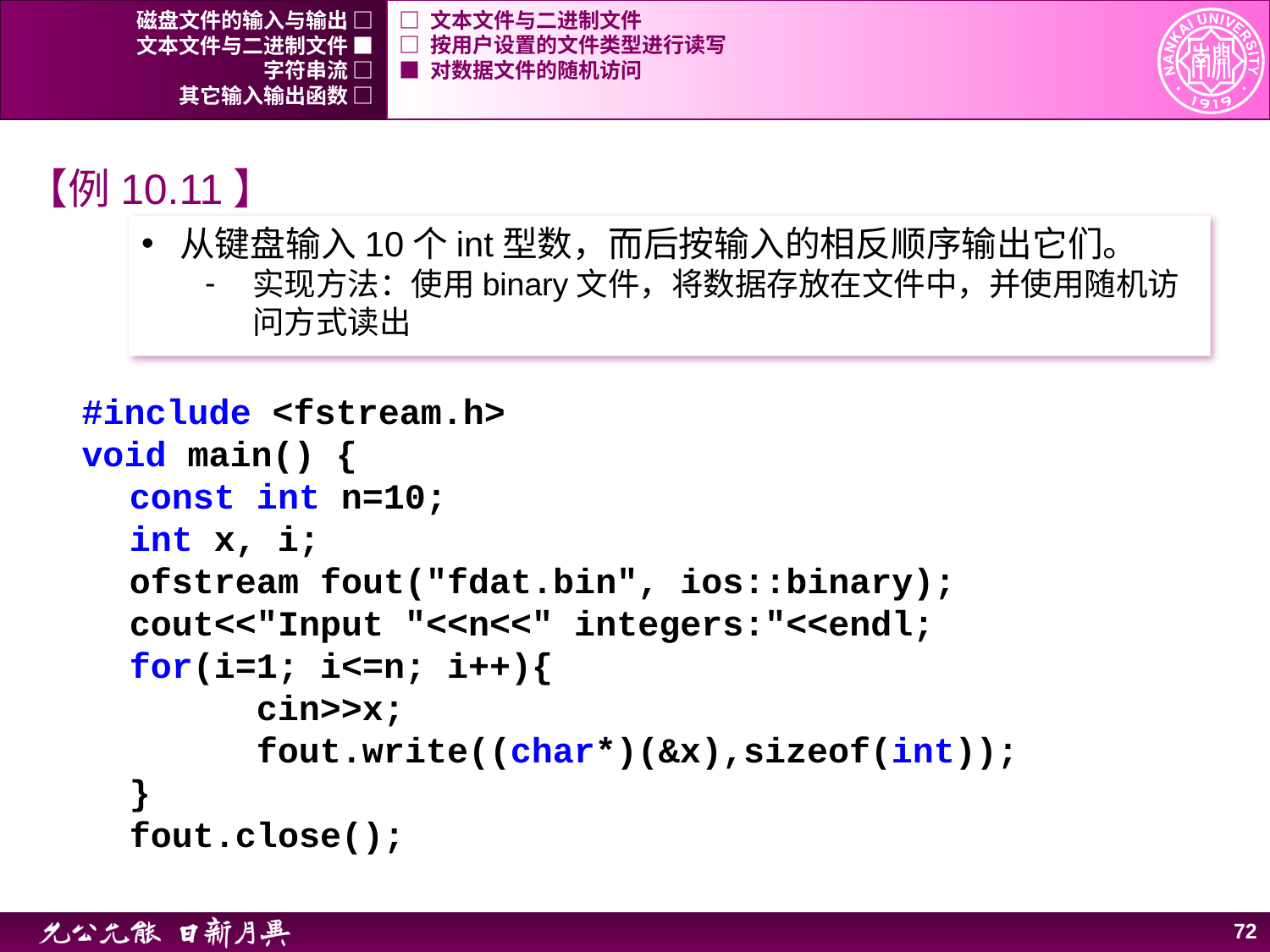

磁盘文件的输入与输出 □
□ 文本文件与二进制文件
文本文件与二进制文件 ■
□ 按用户设置的文件类型进行读写
字符串流 □
■ 对数据文件的随机访问
其它输入输出函数 □
【例10.11】
从键盘输入10个int型数，而后按输入的相反顺序输出它们。
实现方法：使用binary文件，将数据存放在文件中，并使用随机访问方式读出

#include <fstream.h>
void main() {
	const int n=10;
	int x, i;
	ofstream fout("fdat.bin", ios::binary);
	cout<<"Input "<<n<<" integers:"<<endl;
	for(i=1; i<=n; i++){
		cin>>x;
		fout.write((char*)(&x),sizeof(int));
	}
	fout.close();
72